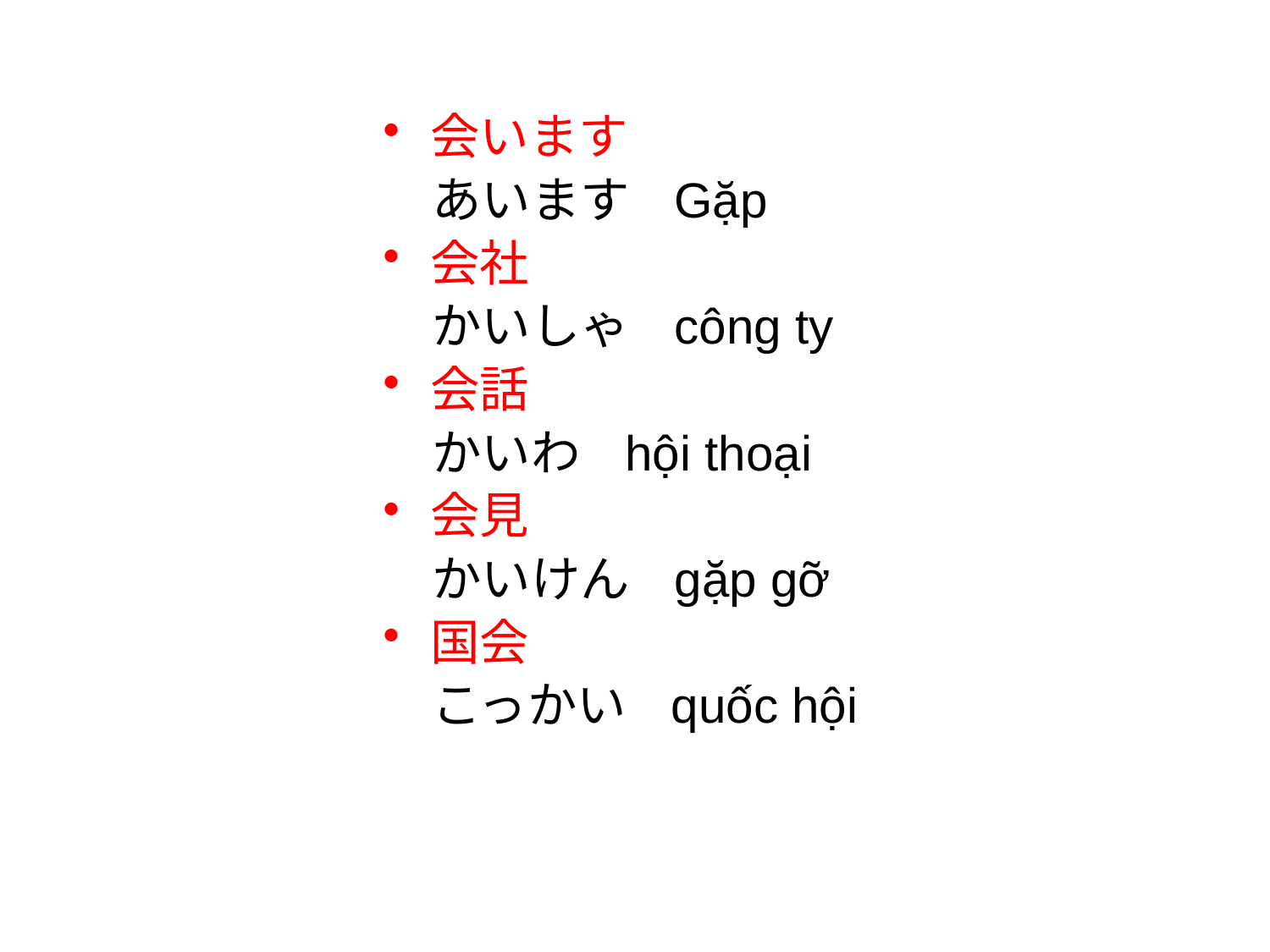

会います
　あいます   Gặp
会社
　かいしゃ   công ty
会話
　かいわ   hội thoại
会見
　かいけん   gặp gỡ
国会
　こっかい   quốc hội